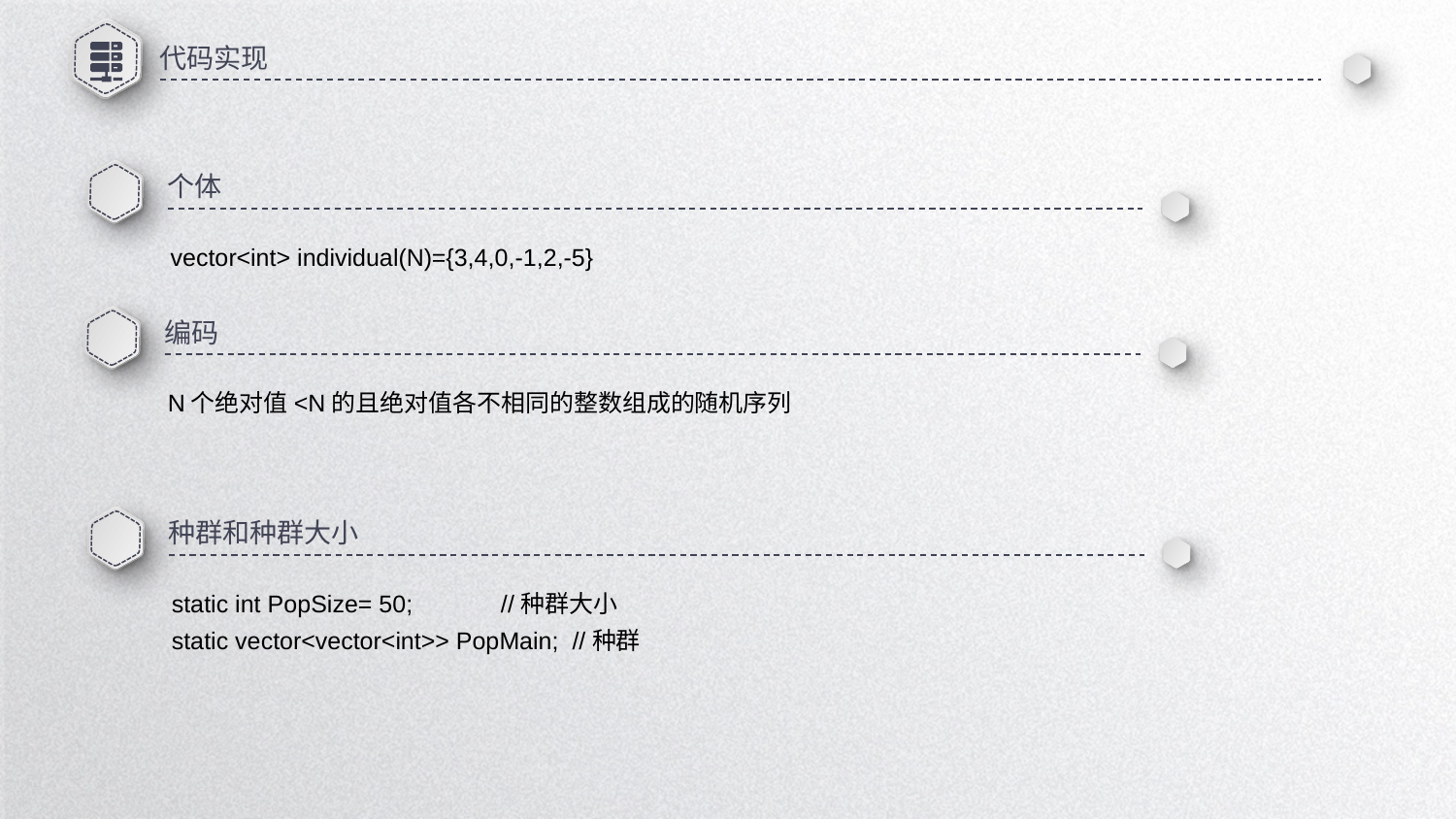

代码实现

个体

vector<int> individual(N)={3,4,0,-1,2,-5}

编码

N个绝对值<N的且绝对值各不相同的整数组成的随机序列

种群和种群大小

static int PopSize= 50;             //种群大小
static vector<vector<int>> PopMain;  //种群